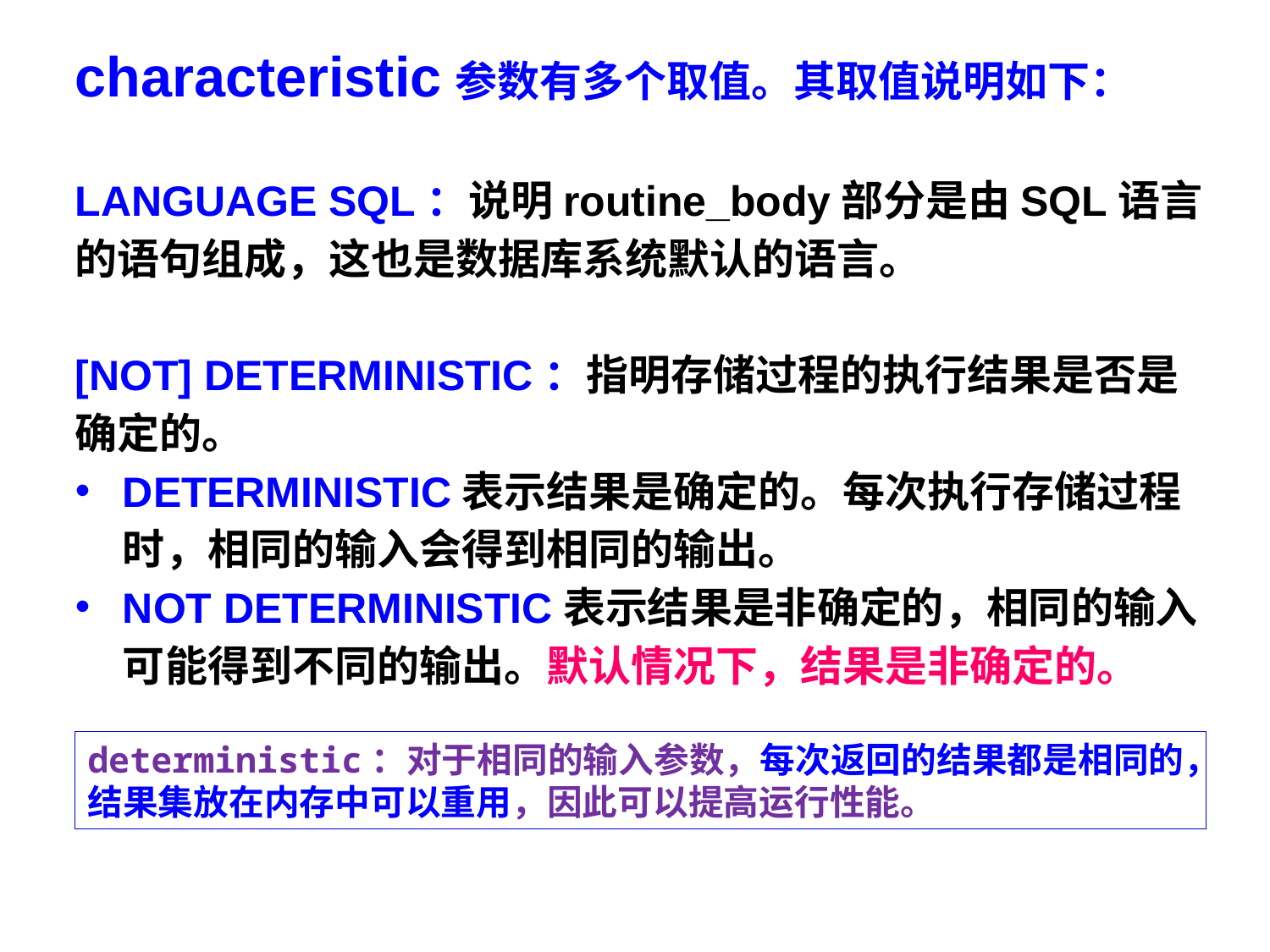

characteristic参数有多个取值。其取值说明如下：

LANGUAGE SQL：说明routine_body部分是由SQL语言的语句组成，这也是数据库系统默认的语言。

[NOT] DETERMINISTIC：指明存储过程的执行结果是否是确定的。
DETERMINISTIC表示结果是确定的。每次执行存储过程时，相同的输入会得到相同的输出。
NOT DETERMINISTIC表示结果是非确定的，相同的输入可能得到不同的输出。默认情况下，结果是非确定的。
deterministic：对于相同的输入参数，每次返回的结果都是相同的，结果集放在内存中可以重用，因此可以提高运行性能。